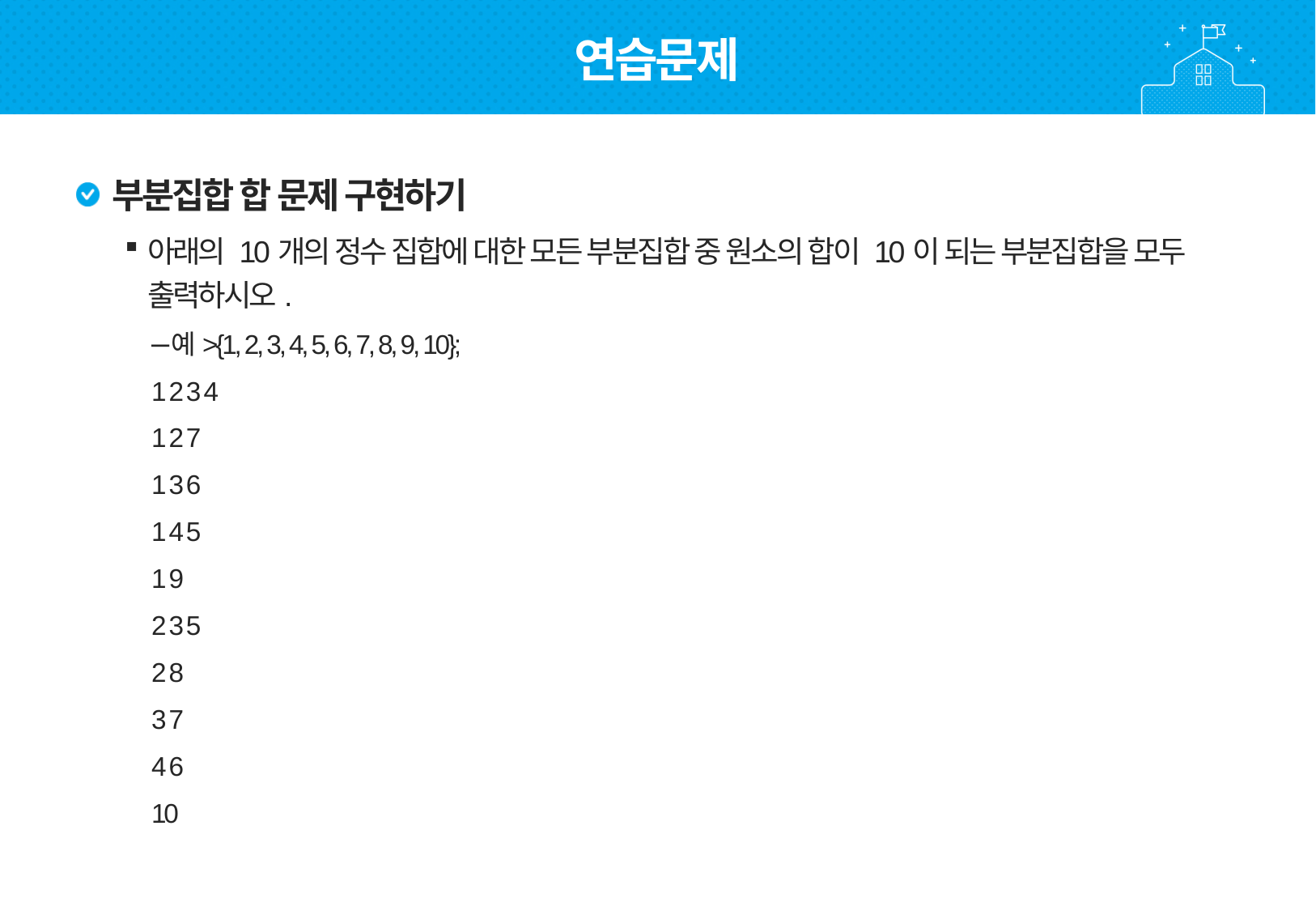

연습문제
부분집합 합 문제 구현하기
아래의 10개의 정수 집합에 대한 모든 부분집합 중 원소의 합이 10이 되는 부분집합을 모두 출력하시오.
예>{1, 2, 3, 4, 5, 6, 7, 8, 9, 10};
1 2 3 4
1 2 7
1 3 6
1 4 5
1 9
2 3 5
2 8
3 7
4 6
10